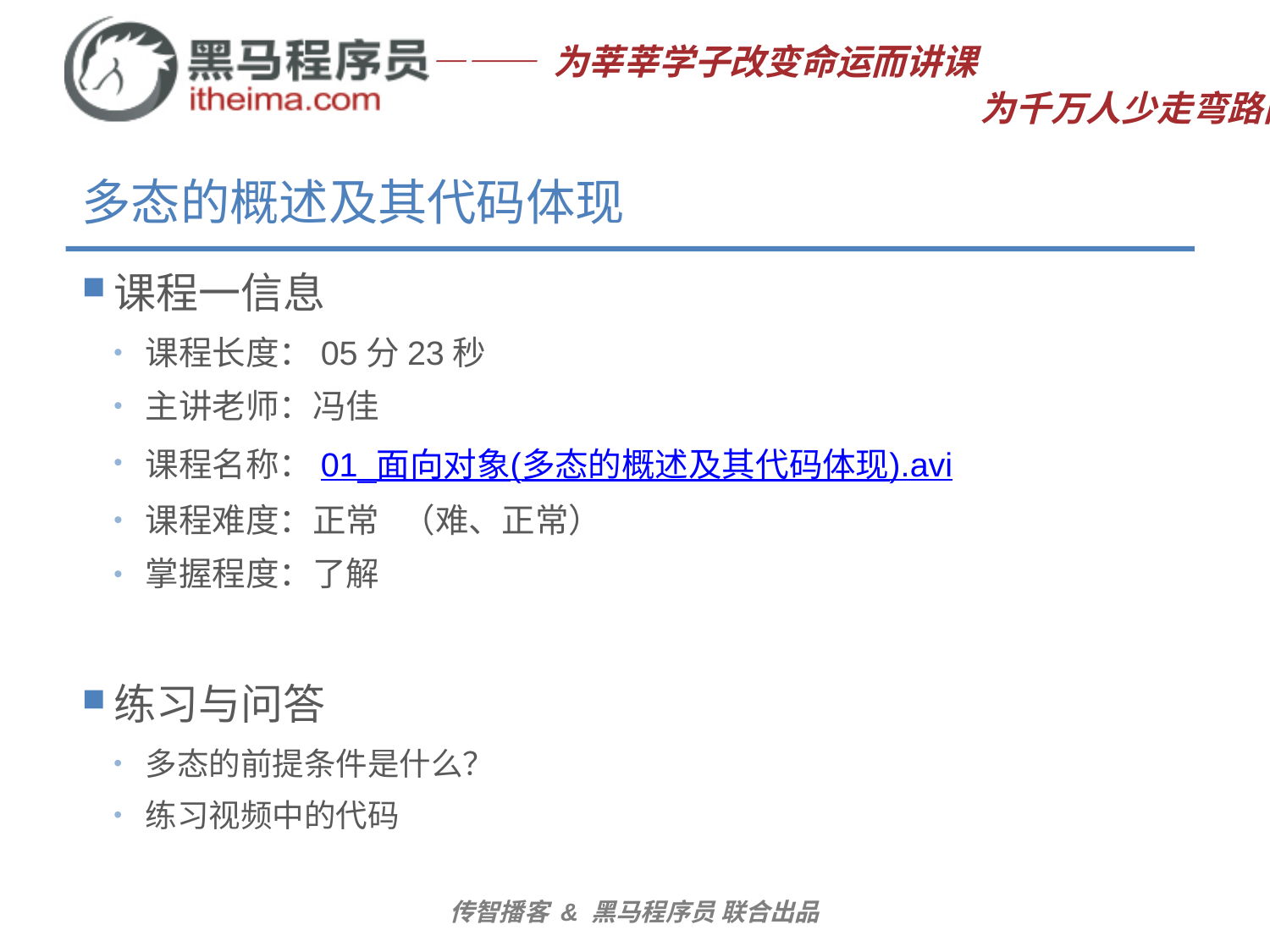

# 多态的概述及其代码体现
课程一信息
课程长度：05分23秒
主讲老师：冯佳
课程名称：01_面向对象(多态的概述及其代码体现).avi
课程难度：正常   （难、正常）
掌握程度：了解

练习与问答
多态的前提条件是什么？
练习视频中的代码